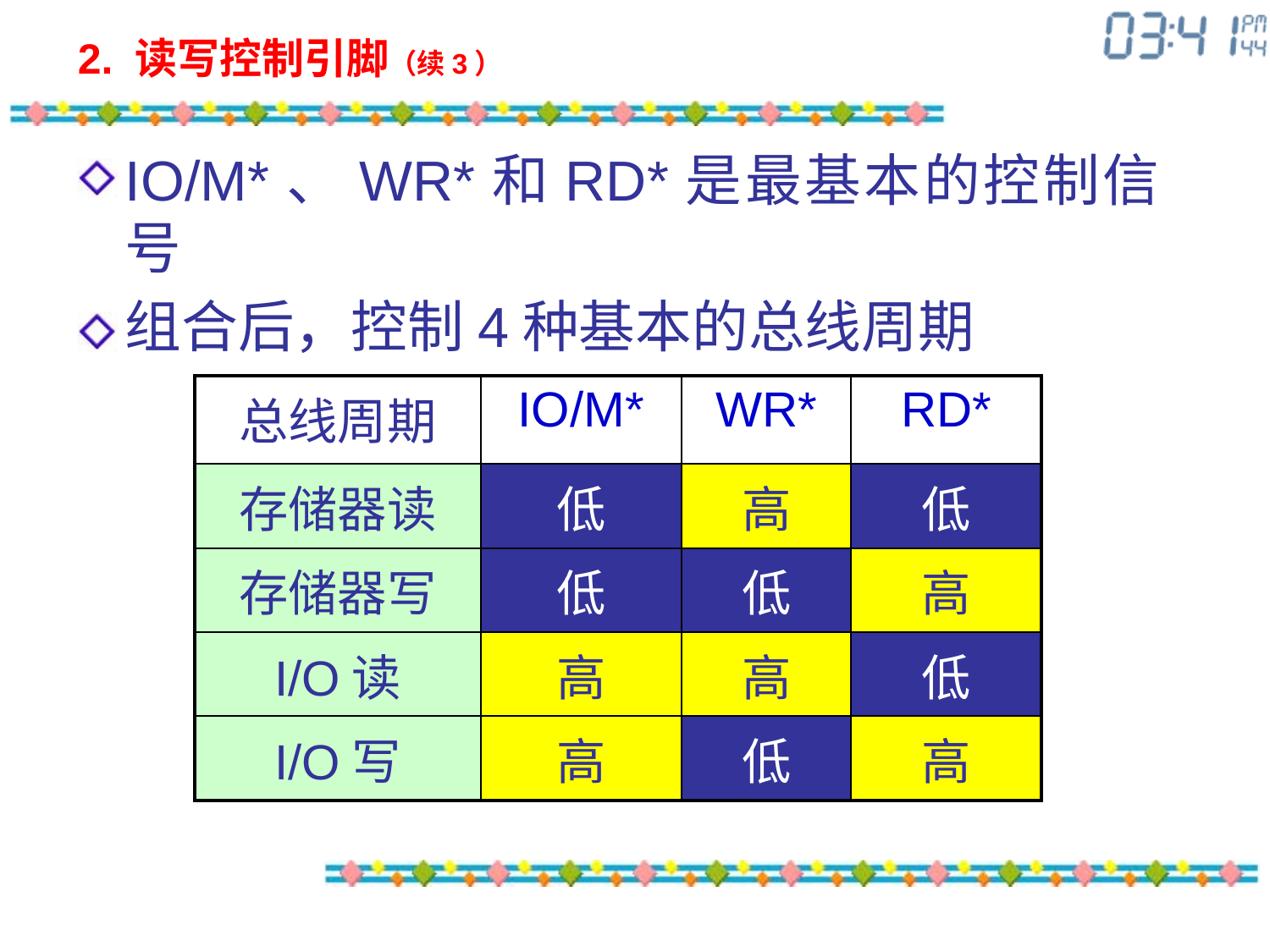

# 2. 读写控制引脚（续3）
IO/M*、WR*和RD*是最基本的控制信号
组合后，控制4种基本的总线周期
| 总线周期 | IO/M\* | WR\* | RD\* |
| --- | --- | --- | --- |
| 存储器读 | 低 | 高 | 低 |
| 存储器写 | 低 | 低 | 高 |
| I/O读 | 高 | 高 | 低 |
| I/O写 | 高 | 低 | 高 |